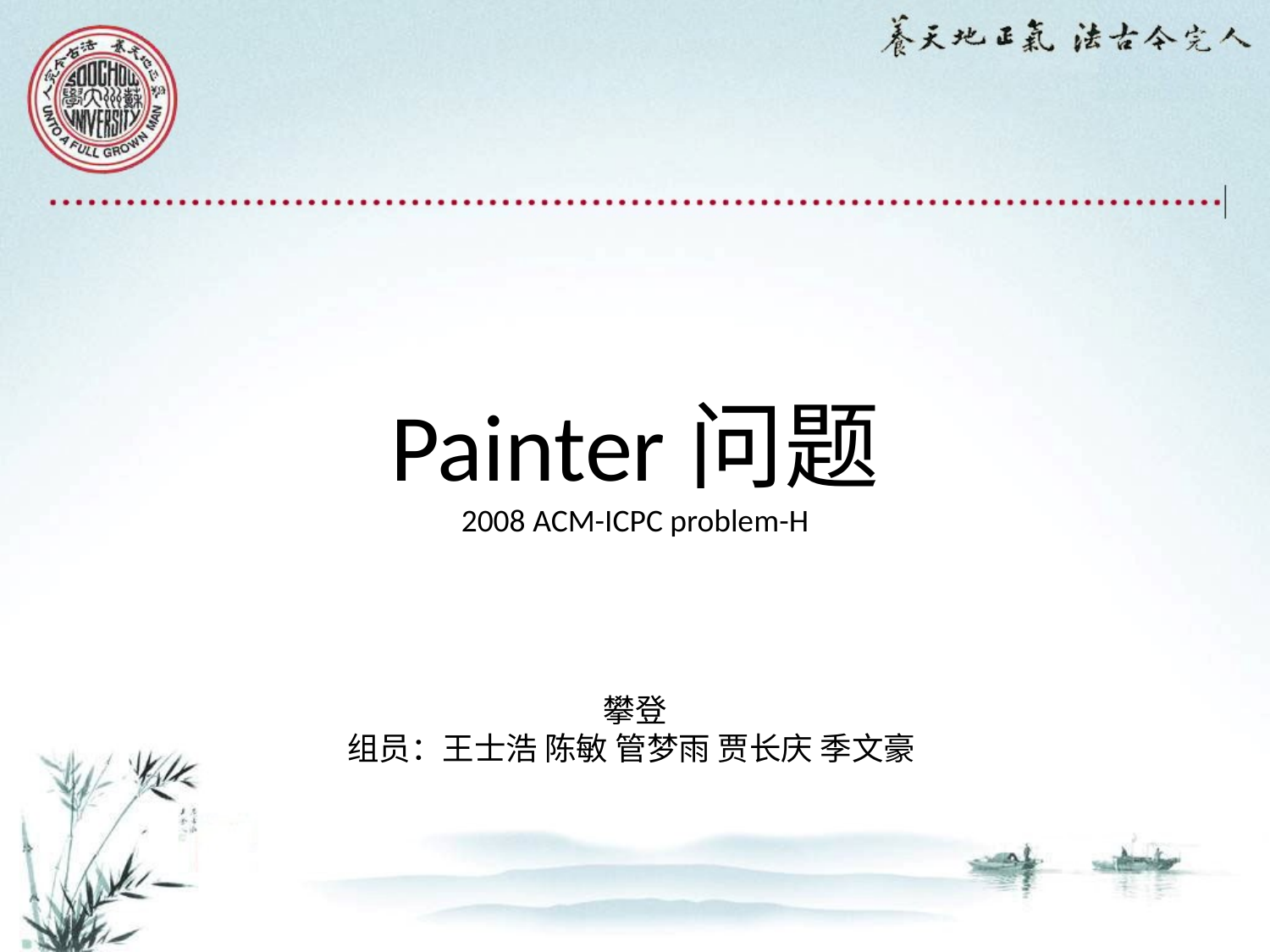

Painter问题
2008 ACM-ICPC problem-H

攀登
组员：王士浩 陈敏 管梦雨 贾长庆 季文豪